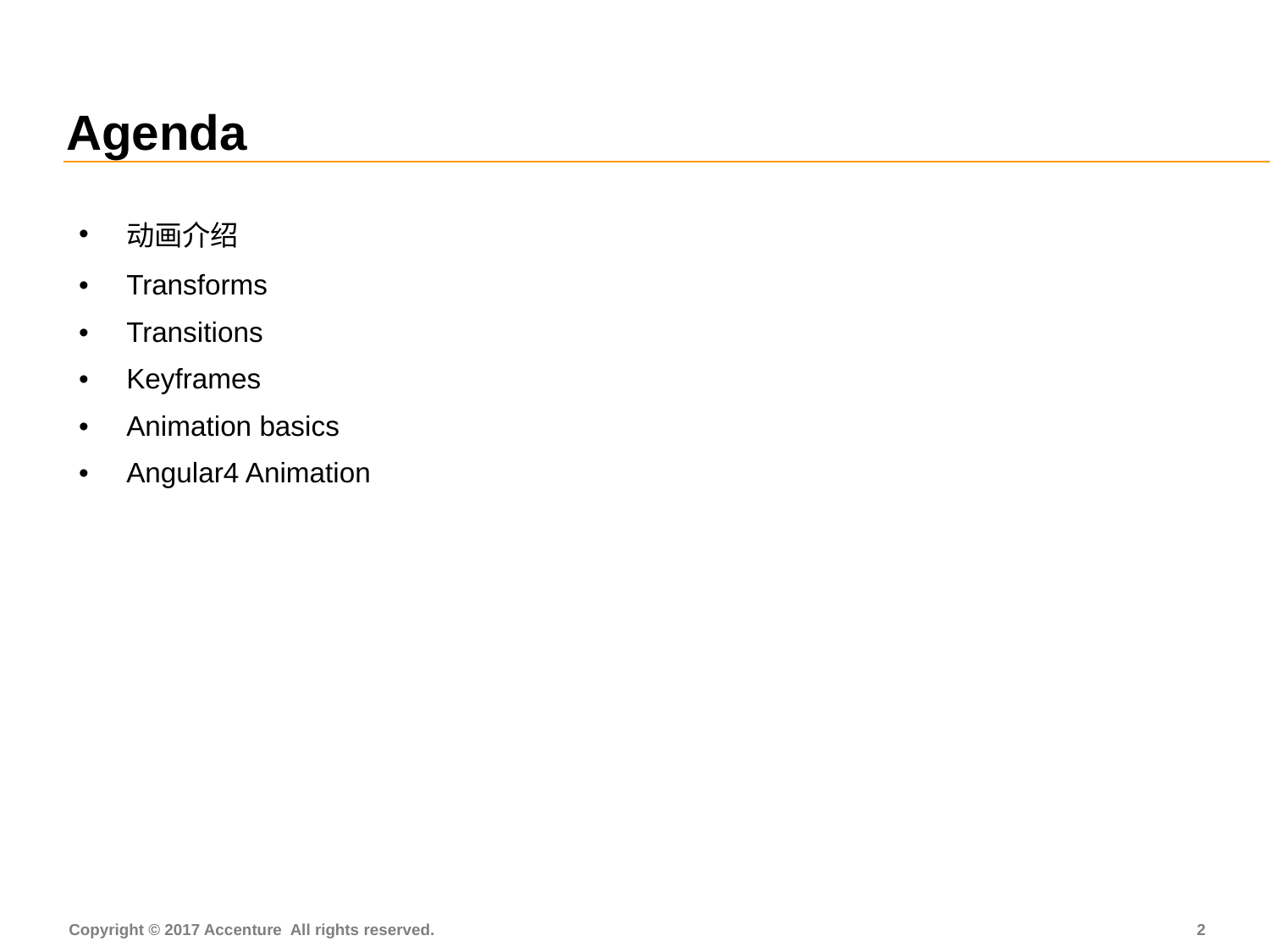

# Agenda
| 动画介绍 Transforms Transitions Keyframes Animation basics Angular4 Animation |
| --- |
2
Copyright © 2017 Accenture  All rights reserved.